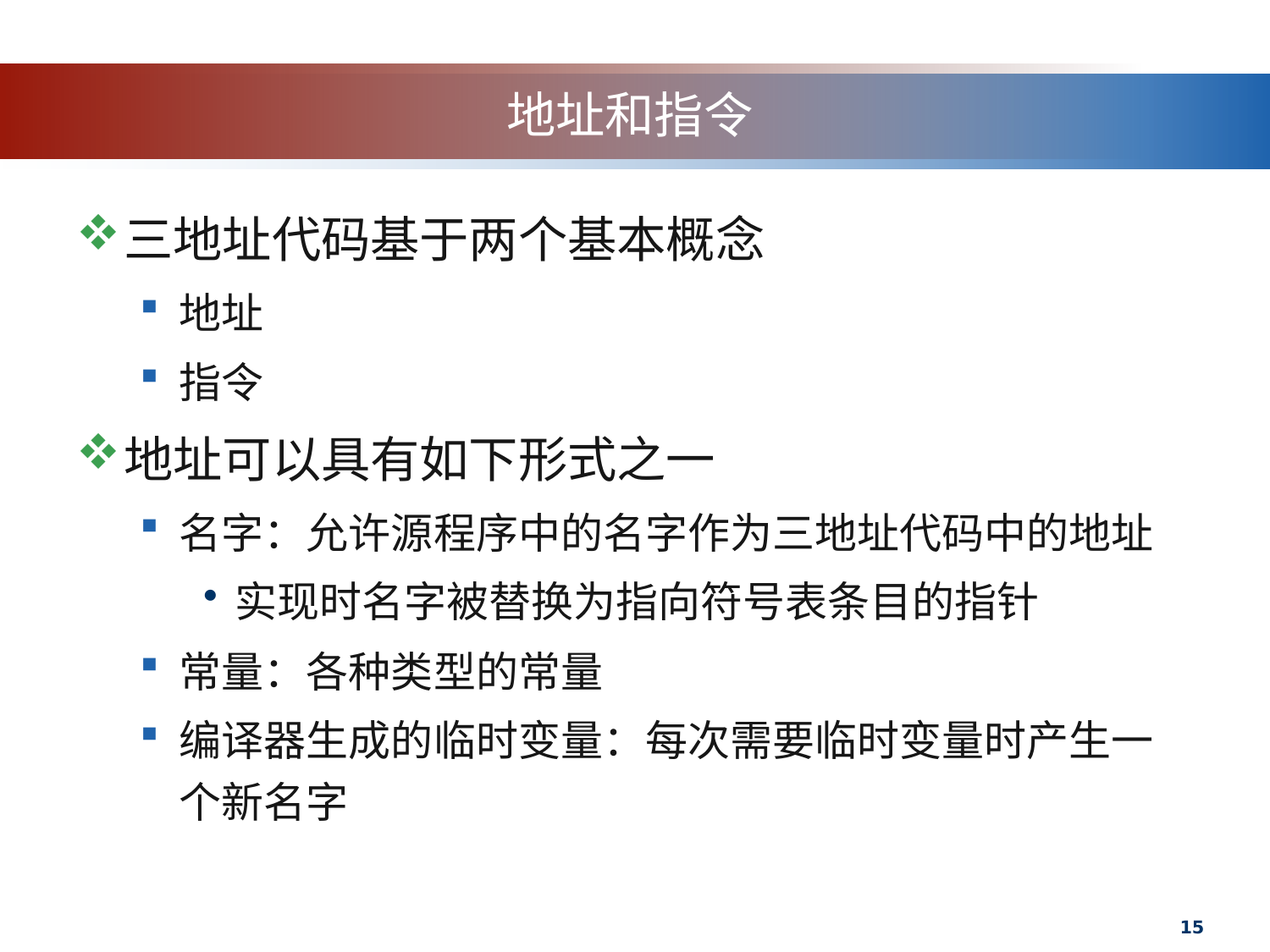

# 地址和指令
三地址代码基于两个基本概念
地址
指令
地址可以具有如下形式之一
名字：允许源程序中的名字作为三地址代码中的地址
实现时名字被替换为指向符号表条目的指针
常量：各种类型的常量
编译器生成的临时变量：每次需要临时变量时产生一个新名字
15